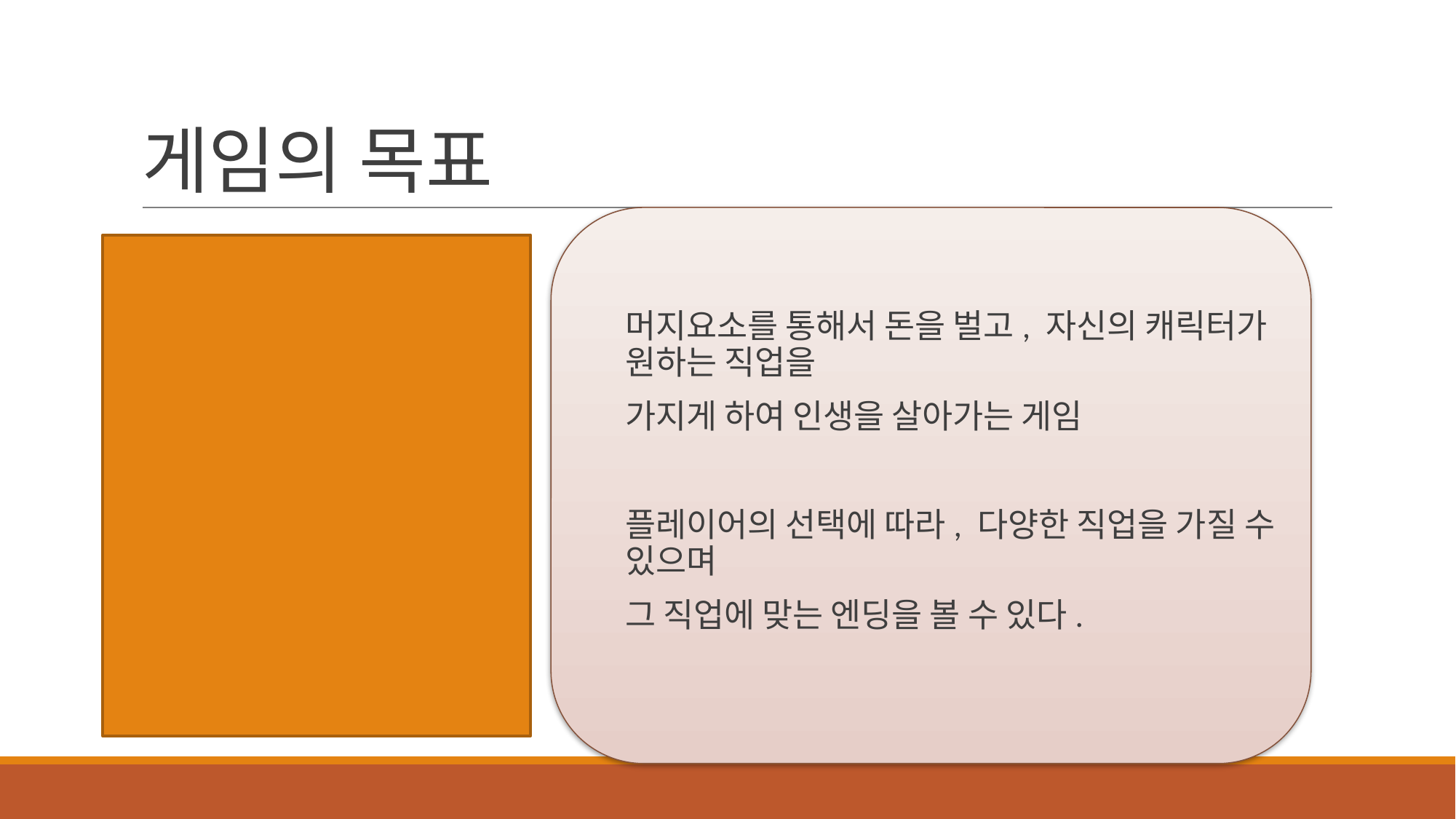

# 게임의 목표

머지요소를 통해서 돈을 벌고, 자신의 캐릭터가 원하는 직업을
가지게 하여 인생을 살아가는 게임

플레이어의 선택에 따라, 다양한 직업을 가질 수 있으며
그 직업에 맞는 엔딩을 볼 수 있다.